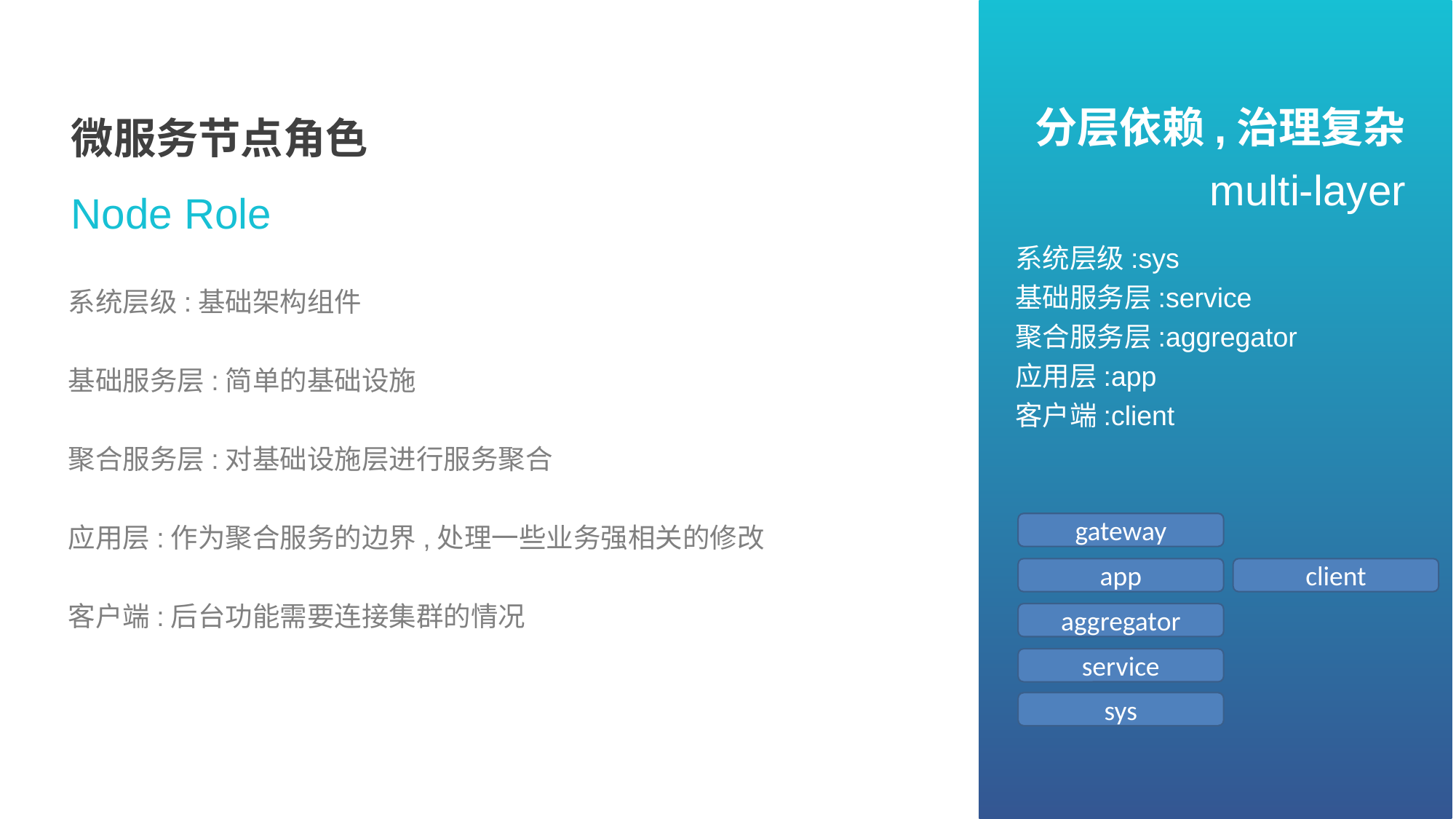

分层依赖,治理复杂
微服务节点角色
multi-layer
Node Role
系统层级:sys
基础服务层:service
聚合服务层:aggregator
应用层:app
客户端:client

系统层级:基础架构组件

基础服务层:简单的基础设施

聚合服务层:对基础设施层进行服务聚合

应用层:作为聚合服务的边界,处理一些业务强相关的修改

客户端:后台功能需要连接集群的情况

gateway
app
client
aggregator
service
sys